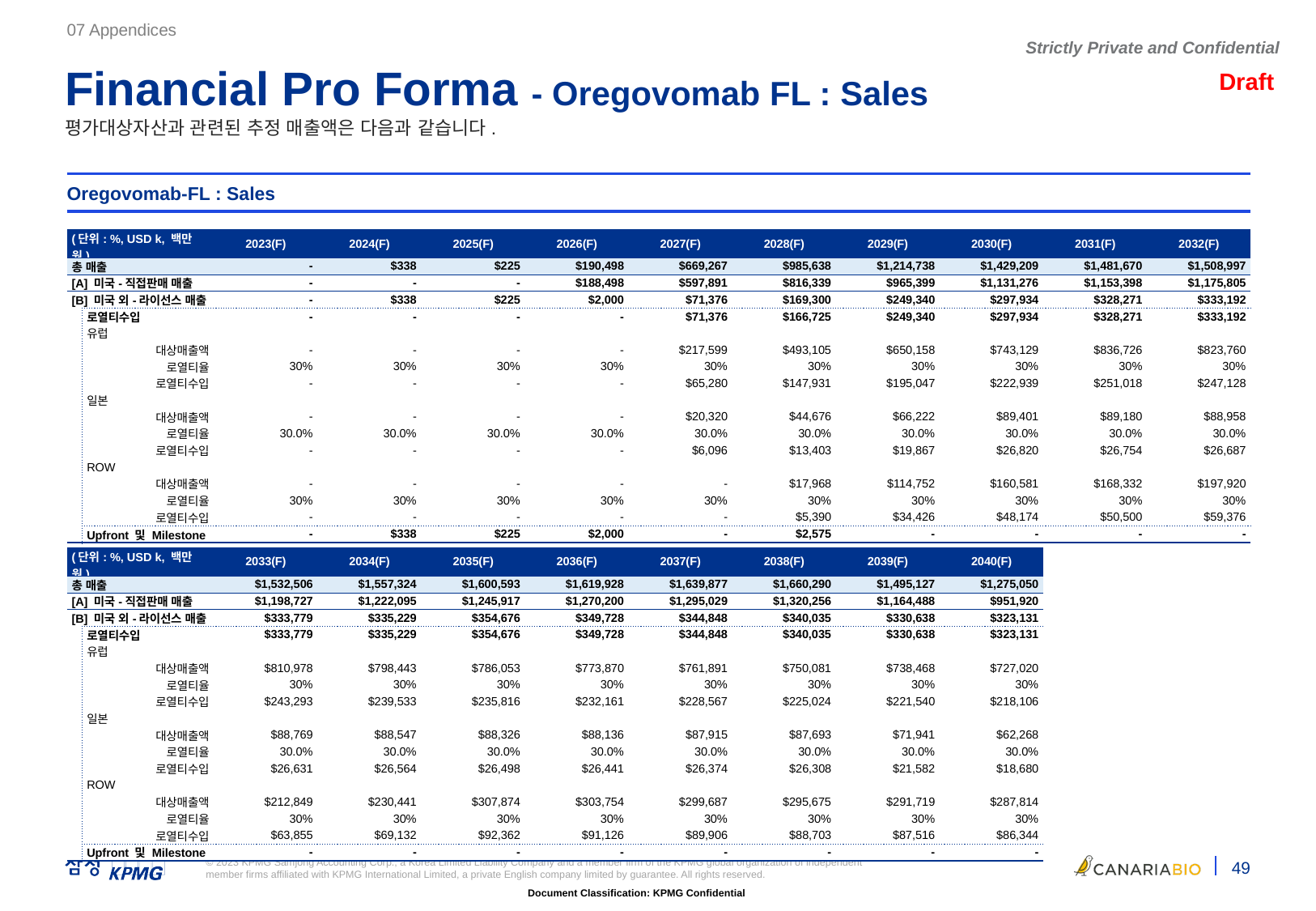

07 Appendices

Financial Pro Forma - Oregovomab FL : Sales
평가대상자산과 관련된 추정 매출액은 다음과 같습니다.
Oregovomab-FL : Sales
JSJ

아래 정도 Level로만 작성 부탁드립니다.

미국 직판 매출
미국 외 로열티 수입
   - 유럽
      * 대상매출액
      * 로열티율
      * 로열티수입
   - 일본
      * 대상매출액
      * 로열티율
      * 로열티수입
   - RoW
      * 대상매출액
      * 로열티율
      * 로열티수입
| (단위: %, USD k, 백만원) |  | 2023(F) | 2024(F) | 2025(F) | 2026(F) | 2027(F) | 2028(F) | 2029(F) | 2030(F) | 2031(F) | 2032(F) |
| --- | --- | --- | --- | --- | --- | --- | --- | --- | --- | --- | --- |
| 총 매출 |  | - | $338 | $225 | $190,498 | $669,267 | $985,638 | $1,214,738 | $1,429,209 | $1,481,670 | $1,508,997 |
| [A] 미국-직접판매 매출 |  | - | - | - | $188,498 | $597,891 | $816,339 | $965,399 | $1,131,276 | $1,153,398 | $1,175,805 |
| [B] 미국 외-라이선스 매출 |  | - | $338 | $225 | $2,000 | $71,376 | $169,300 | $249,340 | $297,934 | $328,271 | $333,192 |
|  | 로열티수입 | - | - | - | - | $71,376 | $166,725 | $249,340 | $297,934 | $328,271 | $333,192 |
|  | 유럽 |  |  |  |  |  |  |  |  |  |  |
|  | 대상매출액 | - | - | - | - | $217,599 | $493,105 | $650,158 | $743,129 | $836,726 | $823,760 |
|  | 로열티율 | 30% | 30% | 30% | 30% | 30% | 30% | 30% | 30% | 30% | 30% |
|  | 로열티수입 | - | - | - | - | $65,280 | $147,931 | $195,047 | $222,939 | $251,018 | $247,128 |
|  | 일본 |  |  |  |  |  |  |  |  |  |  |
|  | 대상매출액 | - | - | - | - | $20,320 | $44,676 | $66,222 | $89,401 | $89,180 | $88,958 |
|  | 로열티율 | 30.0% | 30.0% | 30.0% | 30.0% | 30.0% | 30.0% | 30.0% | 30.0% | 30.0% | 30.0% |
|  | 로열티수입 | - | - | - | - | $6,096 | $13,403 | $19,867 | $26,820 | $26,754 | $26,687 |
|  | ROW |  |  |  |  |  |  |  |  |  |  |
|  | 대상매출액 | - | - | - | - | - | $17,968 | $114,752 | $160,581 | $168,332 | $197,920 |
|  | 로열티율 | 30% | 30% | 30% | 30% | 30% | 30% | 30% | 30% | 30% | 30% |
|  | 로열티수입 | - | - | - | - | - | $5,390 | $34,426 | $48,174 | $50,500 | $59,376 |
|  | Upfront 및 Milestone | - | $338 | $225 | $2,000 | - | $2,575 | - | - | - | - |
| (단위: %, USD k, 백만원) |  | 2033(F) | 2034(F) | 2035(F) | 2036(F) | 2037(F) | 2038(F) | 2039(F) | 2040(F) |
| --- | --- | --- | --- | --- | --- | --- | --- | --- | --- |
| 총 매출 |  | $1,532,506 | $1,557,324 | $1,600,593 | $1,619,928 | $1,639,877 | $1,660,290 | $1,495,127 | $1,275,050 |
| [A] 미국-직접판매 매출 |  | $1,198,727 | $1,222,095 | $1,245,917 | $1,270,200 | $1,295,029 | $1,320,256 | $1,164,488 | $951,920 |
| [B] 미국 외-라이선스 매출 |  | $333,779 | $335,229 | $354,676 | $349,728 | $344,848 | $340,035 | $330,638 | $323,131 |
|  | 로열티수입 | $333,779 | $335,229 | $354,676 | $349,728 | $344,848 | $340,035 | $330,638 | $323,131 |
|  | 유럽 |  |  |  |  |  |  |  |  |
|  | 대상매출액 | $810,978 | $798,443 | $786,053 | $773,870 | $761,891 | $750,081 | $738,468 | $727,020 |
|  | 로열티율 | 30% | 30% | 30% | 30% | 30% | 30% | 30% | 30% |
|  | 로열티수입 | $243,293 | $239,533 | $235,816 | $232,161 | $228,567 | $225,024 | $221,540 | $218,106 |
|  | 일본 |  |  |  |  |  |  |  |  |
|  | 대상매출액 | $88,769 | $88,547 | $88,326 | $88,136 | $87,915 | $87,693 | $71,941 | $62,268 |
|  | 로열티율 | 30.0% | 30.0% | 30.0% | 30.0% | 30.0% | 30.0% | 30.0% | 30.0% |
|  | 로열티수입 | $26,631 | $26,564 | $26,498 | $26,441 | $26,374 | $26,308 | $21,582 | $18,680 |
|  | ROW |  |  |  |  |  |  |  |  |
|  | 대상매출액 | $212,849 | $230,441 | $307,874 | $303,754 | $299,687 | $295,675 | $291,719 | $287,814 |
|  | 로열티율 | 30% | 30% | 30% | 30% | 30% | 30% | 30% | 30% |
|  | 로열티수입 | $63,855 | $69,132 | $92,362 | $91,126 | $89,906 | $88,703 | $87,516 | $86,344 |
|  | Upfront 및 Milestone | - | - | - | - | - | - | - | - |